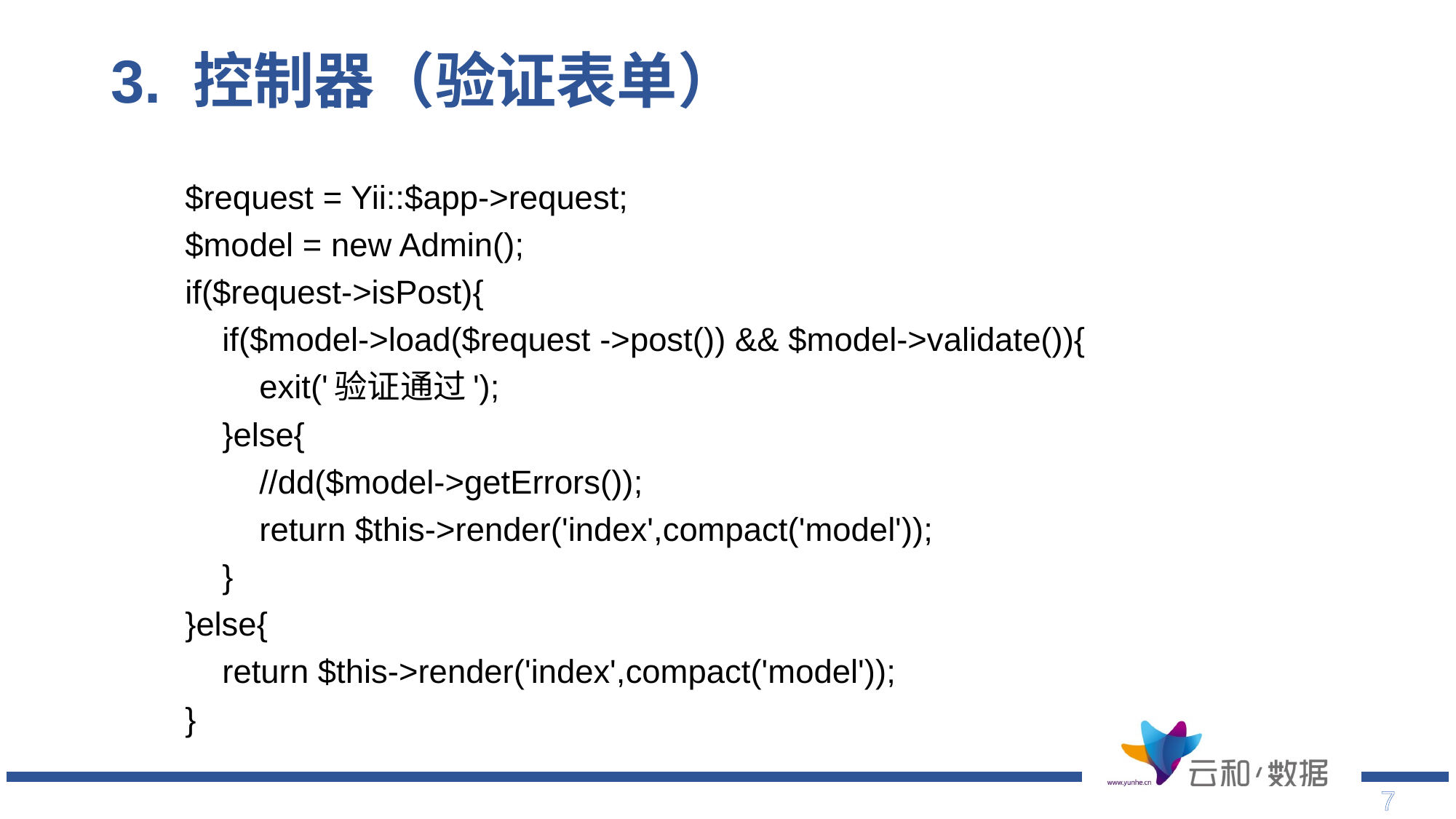

# 3. 控制器（验证表单）
        $request = Yii::$app->request;
        $model = new Admin();
        if($request->isPost){
            if($model->load($request ->post()) && $model->validate()){
                exit('验证通过');
            }else{
                //dd($model->getErrors());
                return $this->render('index',compact('model'));
            }
        }else{
            return $this->render('index',compact('model'));
        }